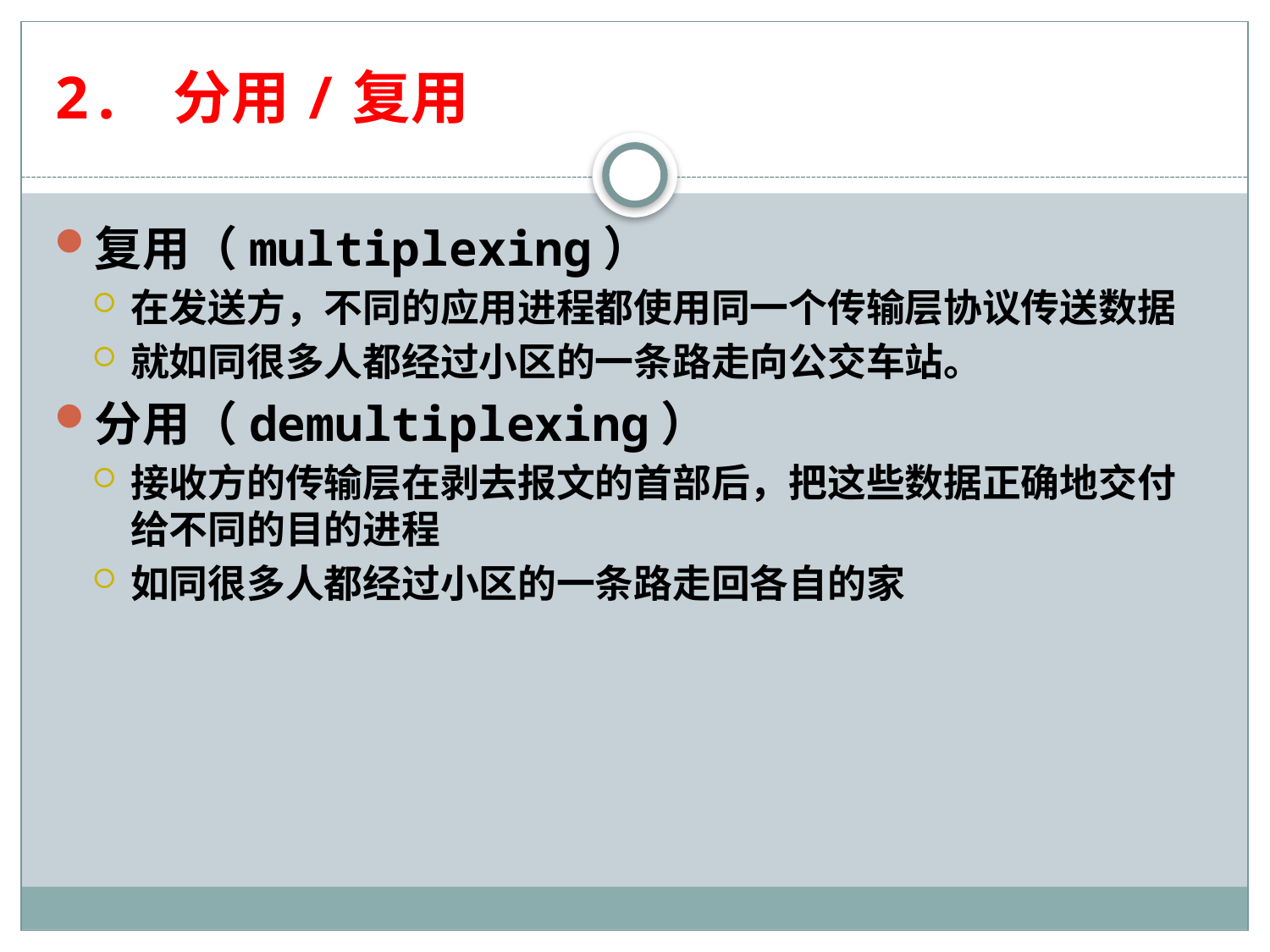

# 2. 分用/复用
复用（multiplexing）
在发送方，不同的应用进程都使用同一个传输层协议传送数据
就如同很多人都经过小区的一条路走向公交车站。
分用（demultiplexing）
接收方的传输层在剥去报文的首部后，把这些数据正确地交付给不同的目的进程
如同很多人都经过小区的一条路走回各自的家